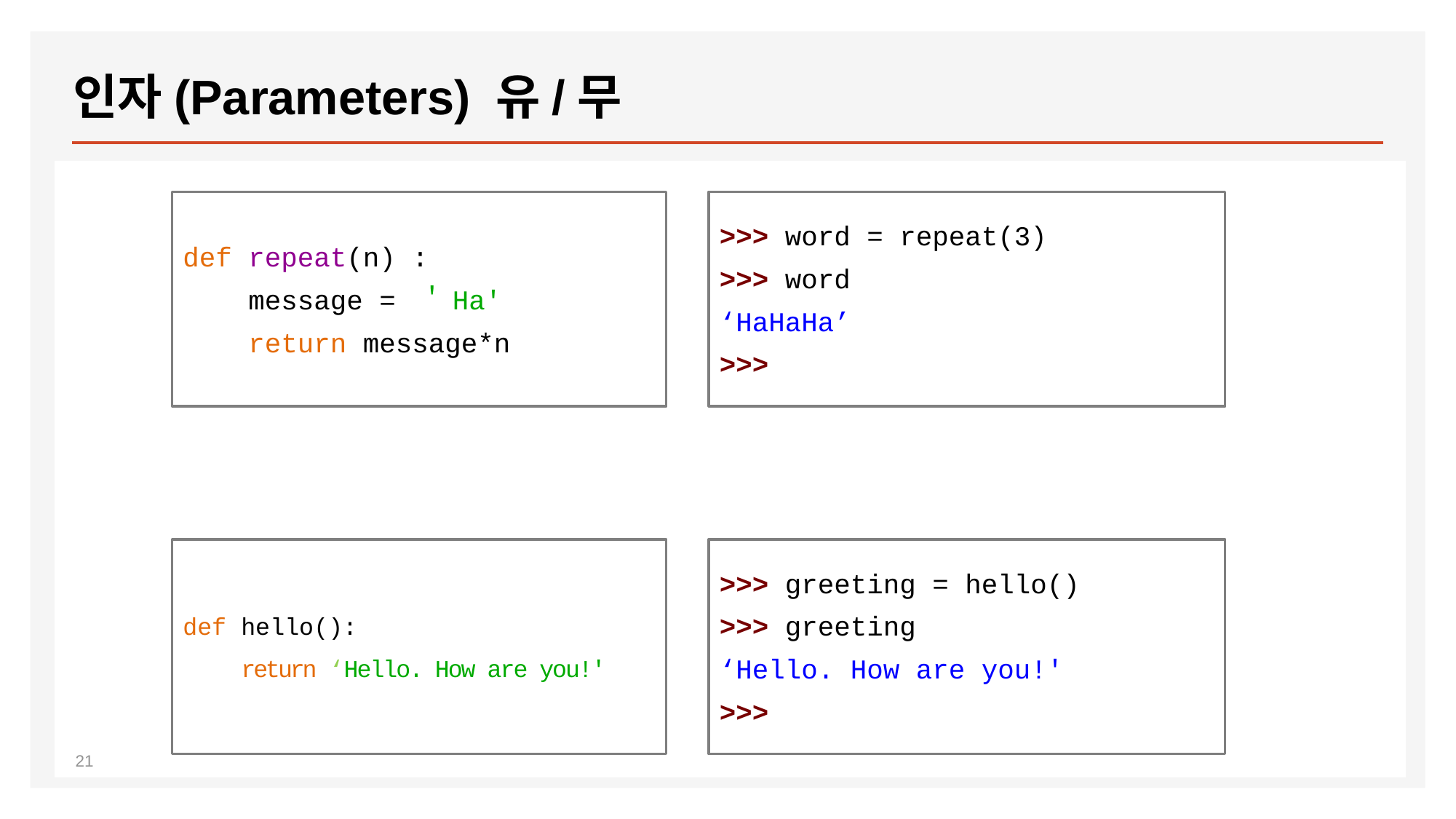

# 인자(Parameters) 유/무
>>> word = repeat(3)
>>> word
‘HaHaHa’
>>>
def repeat(n) :
    message = ＇Ha'
    return message*n
def hello():
    return ‘Hello. How are you!'
>>> greeting = hello()
>>> greeting
‘Hello. How are you!'
>>>
21